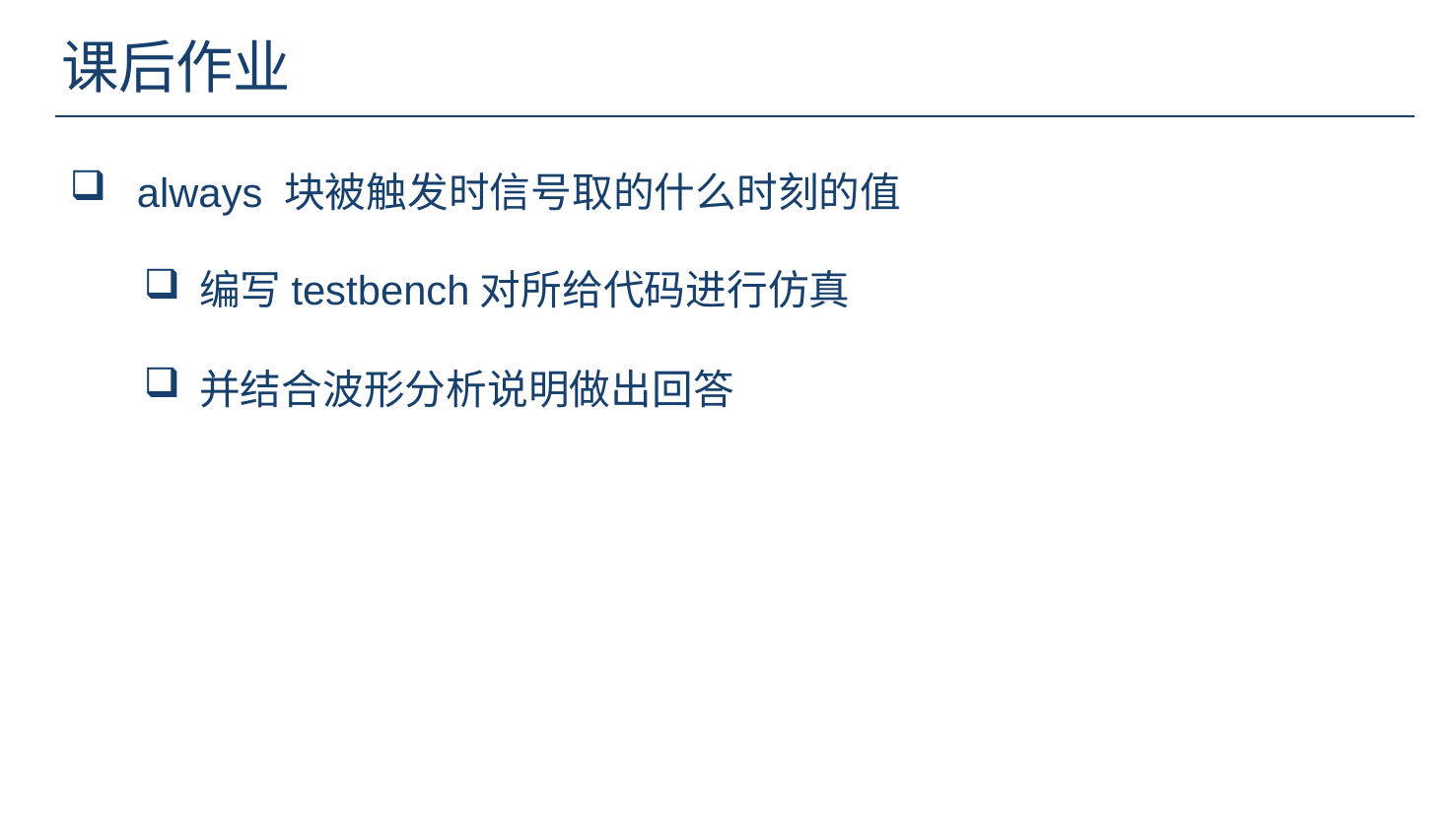

课后作业
 always 块被触发时信号取的什么时刻的值
编写testbench对所给代码进行仿真
并结合波形分析说明做出回答